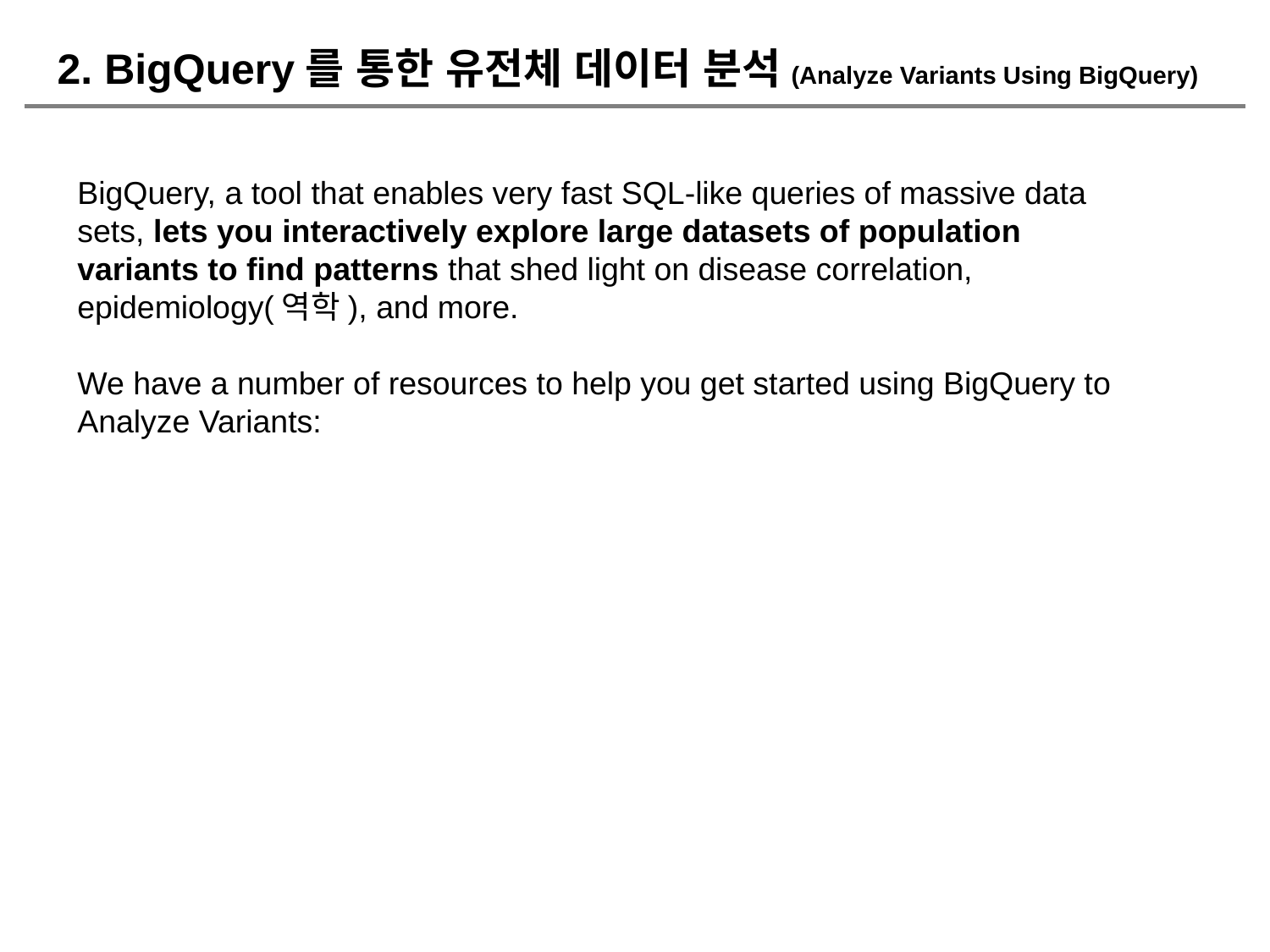

2. BigQuery를 통한 유전체 데이터 분석(Analyze Variants Using BigQuery)
BigQuery, a tool that enables very fast SQL-like queries of massive data sets, lets you interactively explore large datasets of population variants to find patterns that shed light on disease correlation, epidemiology(역학), and more.

We have a number of resources to help you get started using BigQuery to Analyze Variants: